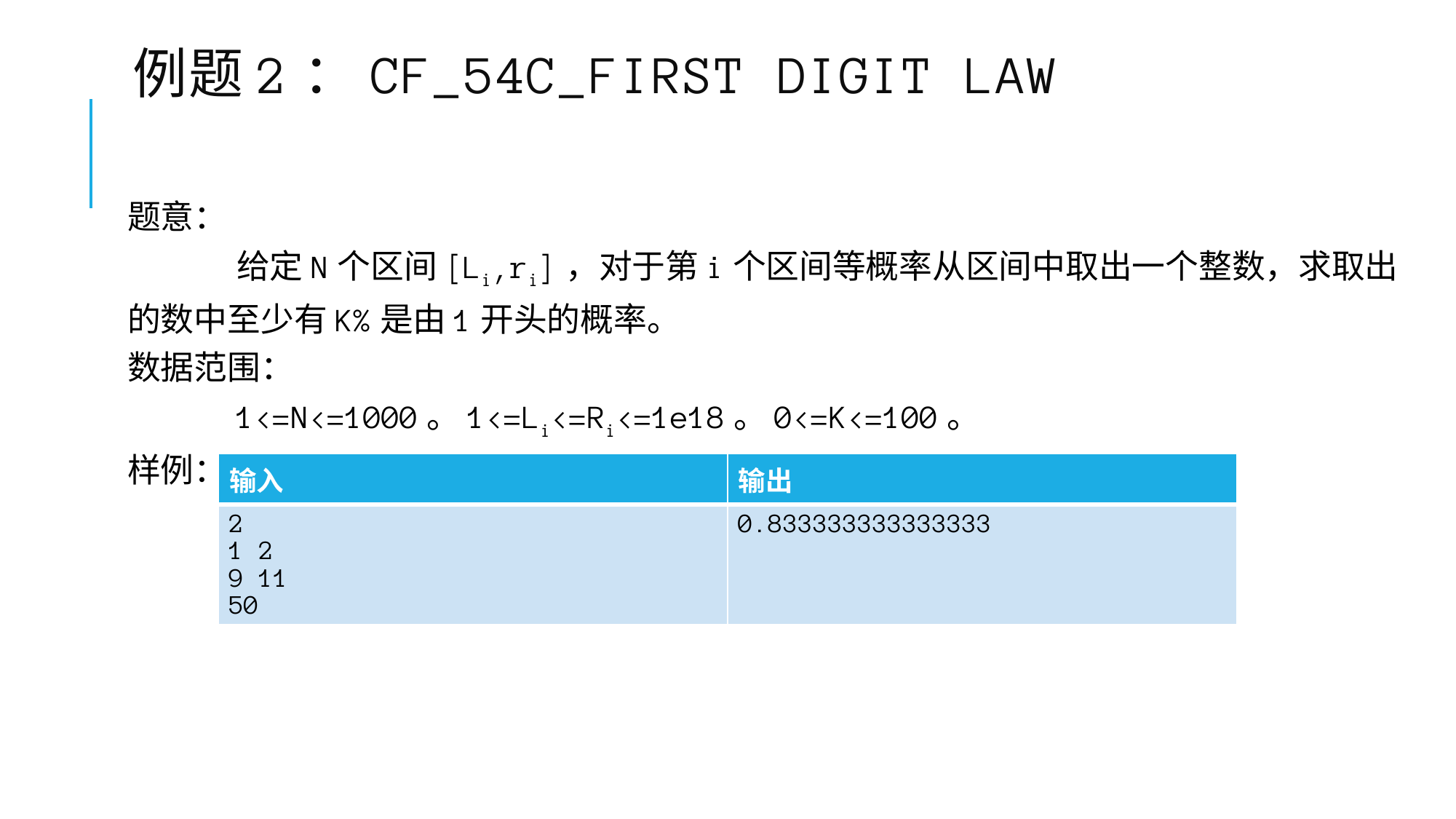

# 例题2：cf_54C_First Digit Law
题意：
	给定N个区间[Li,ri]，对于第i个区间等概率从区间中取出一个整数，求取出的数中至少有K%是由1开头的概率。
数据范围：
	1<=N<=1000。1<=Li<=Ri<=1e18。0<=K<=100。
样例：

| 输入 | 输出 |
| --- | --- |
| 2 1 2 9 11 50 | 0.833333333333333 |